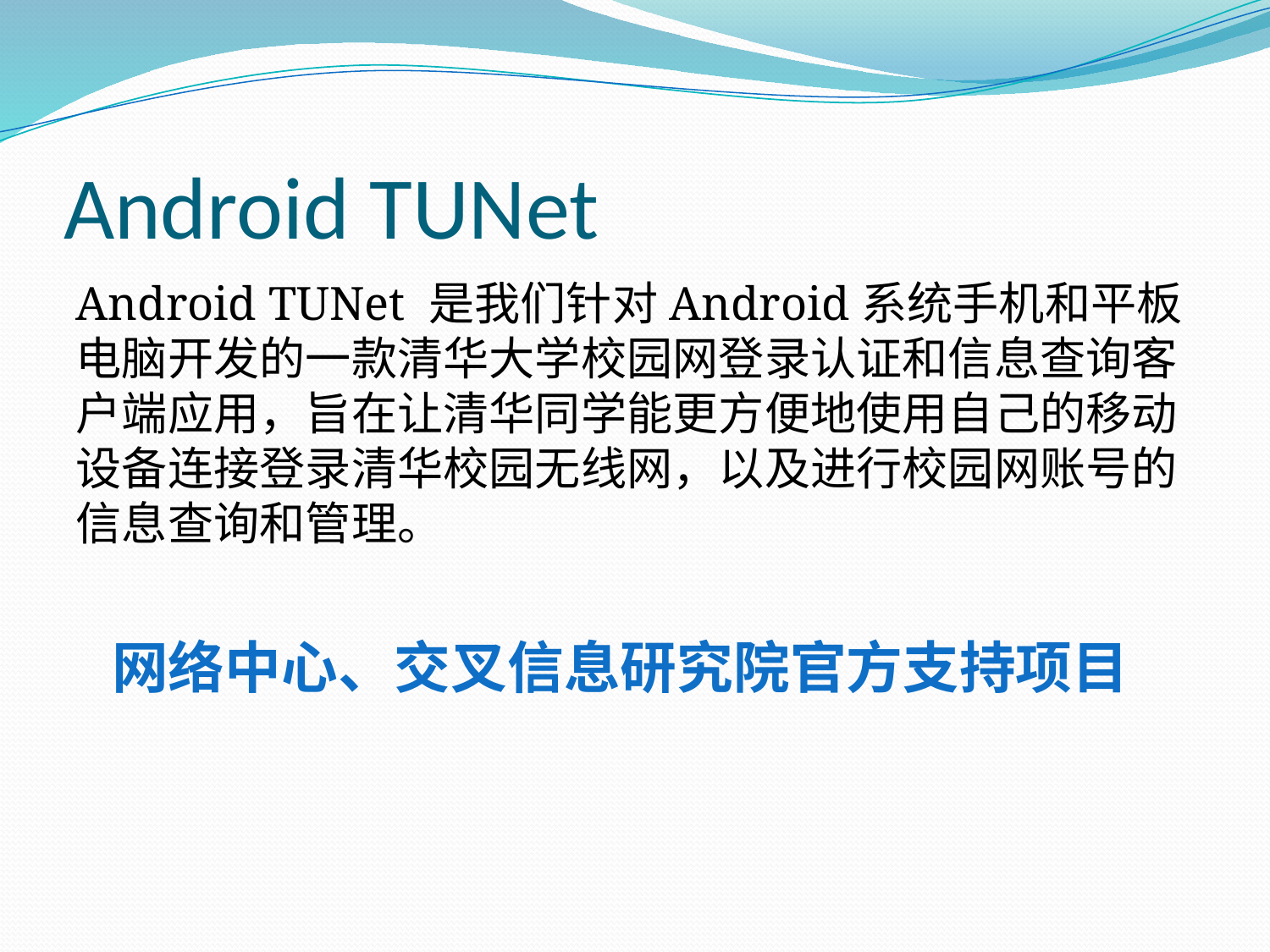

# Android TUNet
Android TUNet 是我们针对Android系统手机和平板电脑开发的一款清华大学校园网登录认证和信息查询客户端应用，旨在让清华同学能更方便地使用自己的移动设备连接登录清华校园无线网，以及进行校园网账号的信息查询和管理。
网络中心、交叉信息研究院官方支持项目